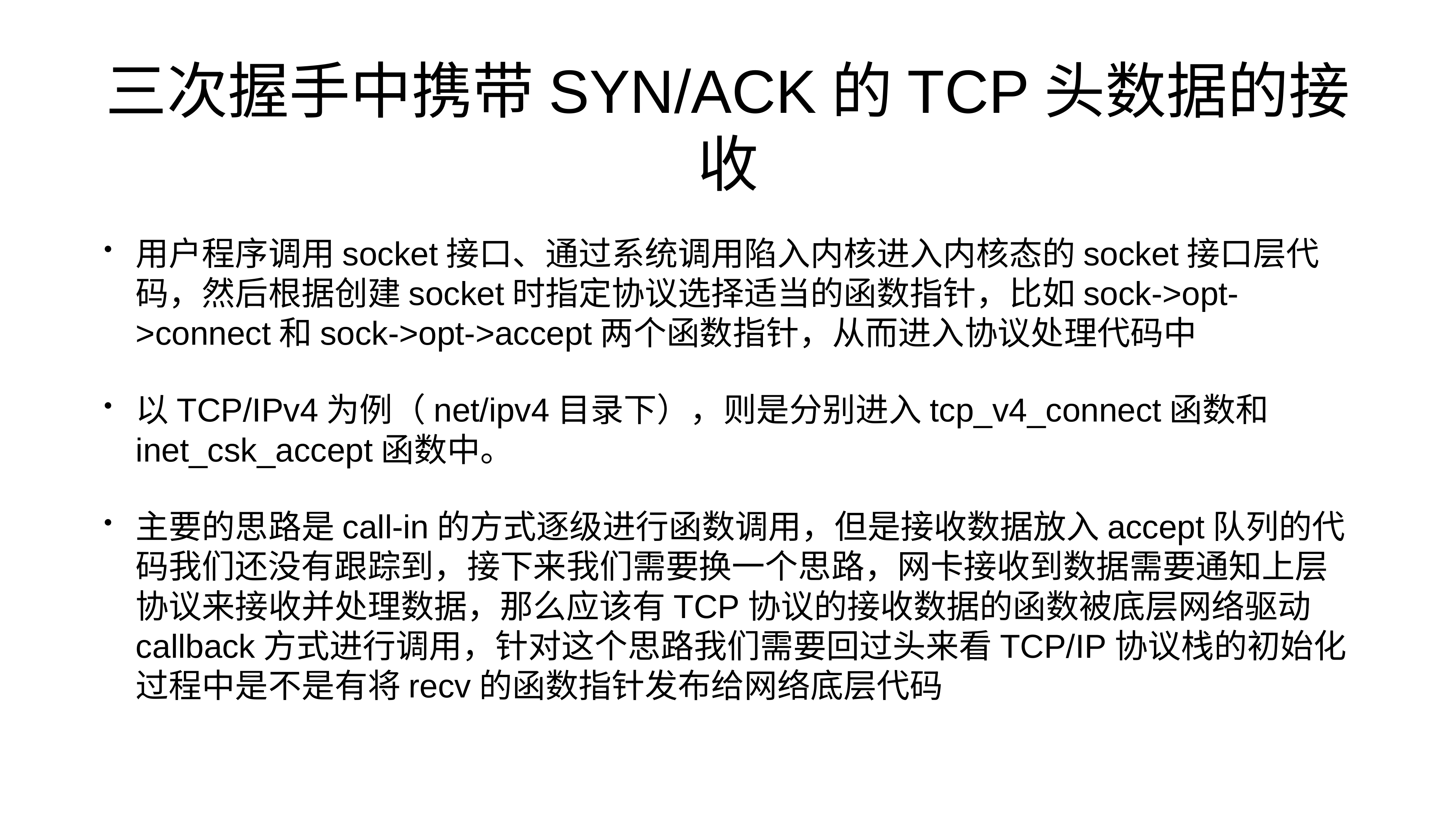

# 三次握手中携带SYN/ACK的TCP头数据的接收
用户程序调用socket接口、通过系统调用陷入内核进入内核态的socket接口层代码，然后根据创建socket时指定协议选择适当的函数指针，比如sock->opt->connect和sock->opt->accept两个函数指针，从而进入协议处理代码中
以TCP/IPv4为例（net/ipv4目录下），则是分别进入tcp_v4_connect函数和inet_csk_accept函数中。
主要的思路是call-in的方式逐级进行函数调用，但是接收数据放入accept队列的代码我们还没有跟踪到，接下来我们需要换一个思路，网卡接收到数据需要通知上层协议来接收并处理数据，那么应该有TCP协议的接收数据的函数被底层网络驱动callback方式进行调用，针对这个思路我们需要回过头来看TCP/IP协议栈的初始化过程中是不是有将recv的函数指针发布给网络底层代码